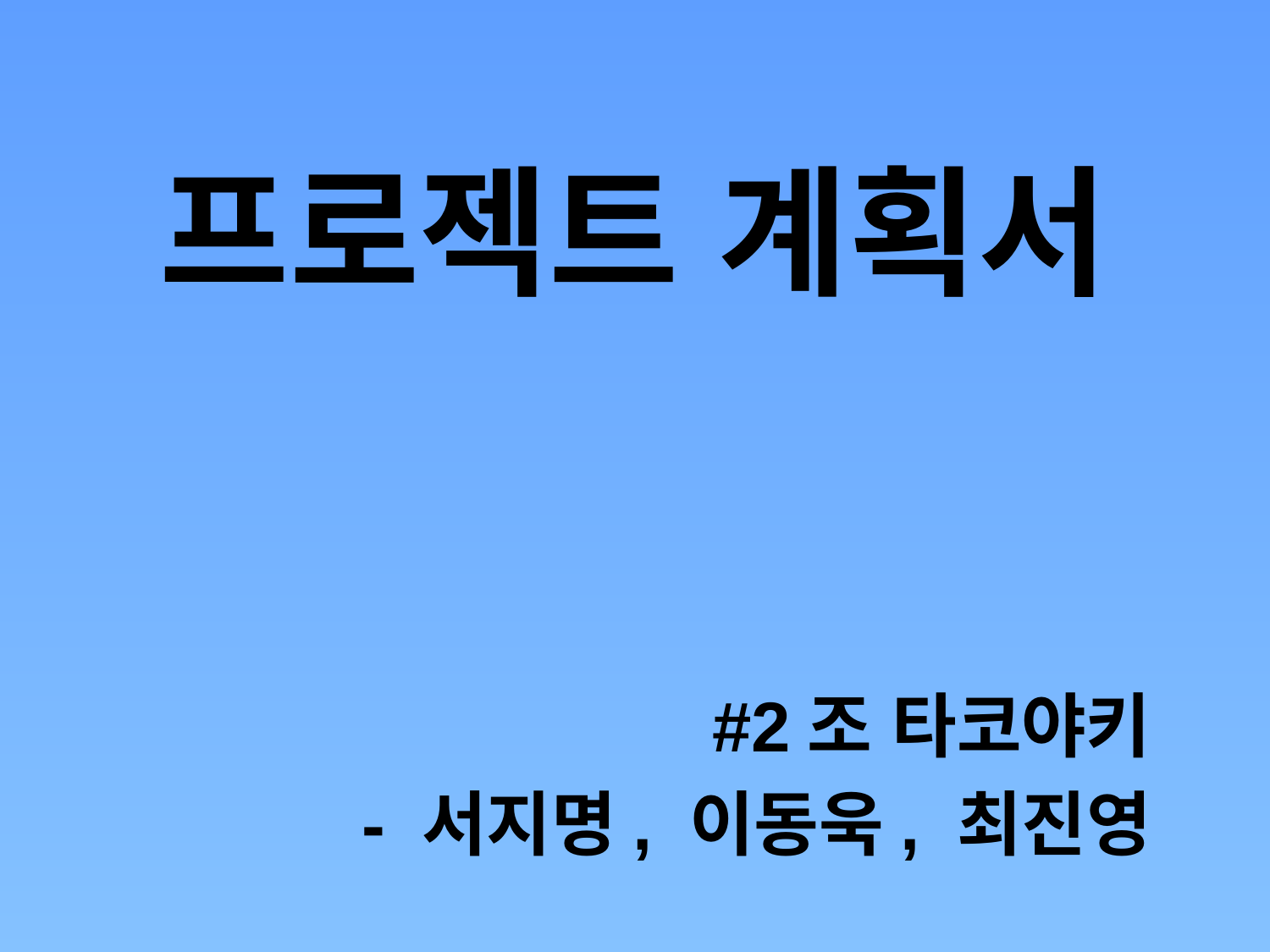

# 프로젝트 계획서

#2조 타코야키
- 서지명, 이동욱, 최진영